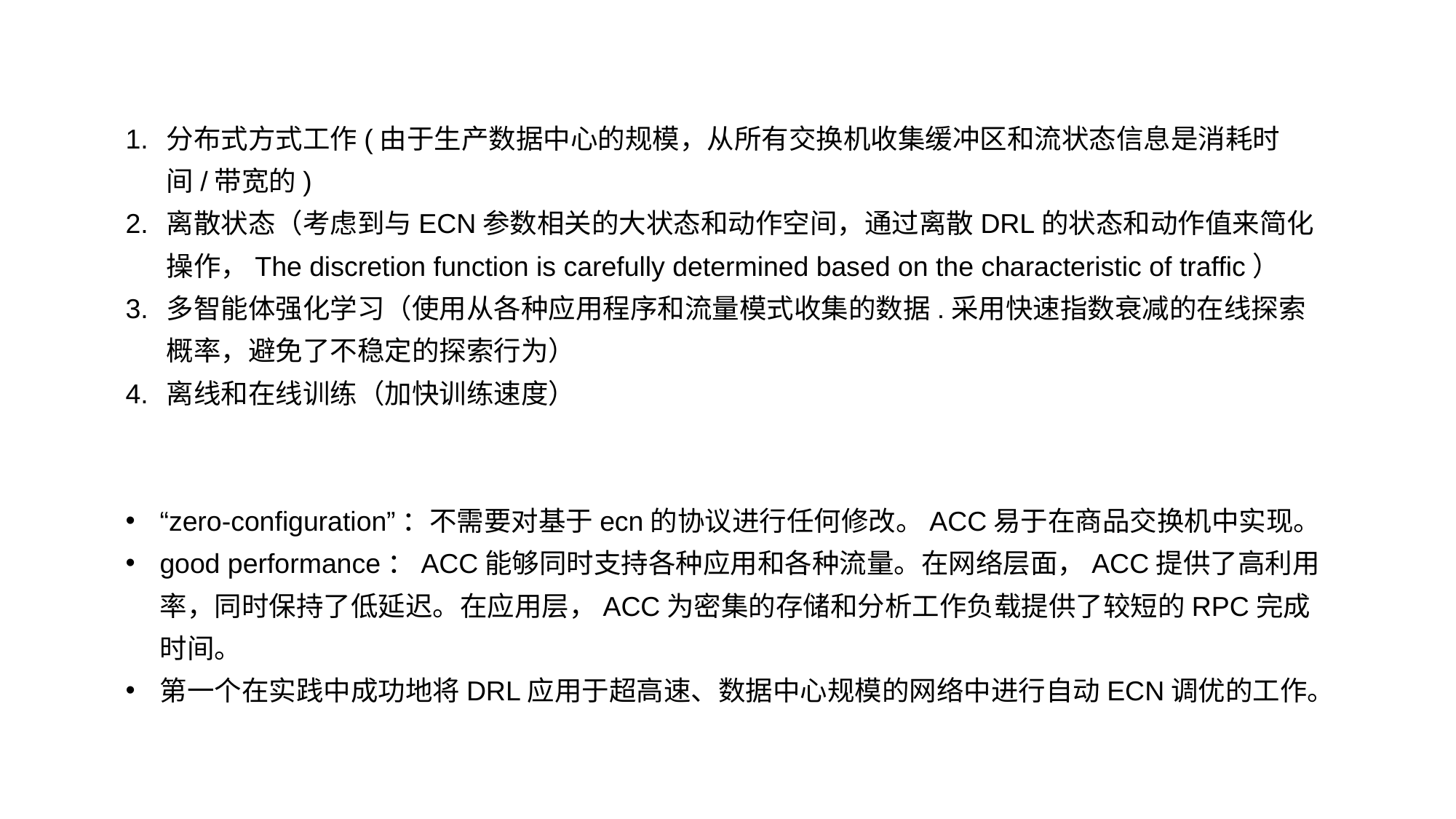

分布式方式工作(由于生产数据中心的规模，从所有交换机收集缓冲区和流状态信息是消耗时间/带宽的)
离散状态（考虑到与ECN参数相关的大状态和动作空间，通过离散DRL的状态和动作值来简化操作，The discretion function is carefully determined based on the characteristic of traffic）
多智能体强化学习（使用从各种应用程序和流量模式收集的数据.采用快速指数衰减的在线探索概率，避免了不稳定的探索行为）
离线和在线训练（加快训练速度）

“zero-configuration”：不需要对基于ecn的协议进行任何修改。ACC易于在商品交换机中实现。
good performance：ACC能够同时支持各种应用和各种流量。在网络层面，ACC提供了高利用率，同时保持了低延迟。在应用层，ACC为密集的存储和分析工作负载提供了较短的RPC完成时间。
第一个在实践中成功地将DRL应用于超高速、数据中心规模的网络中进行自动ECN调优的工作。